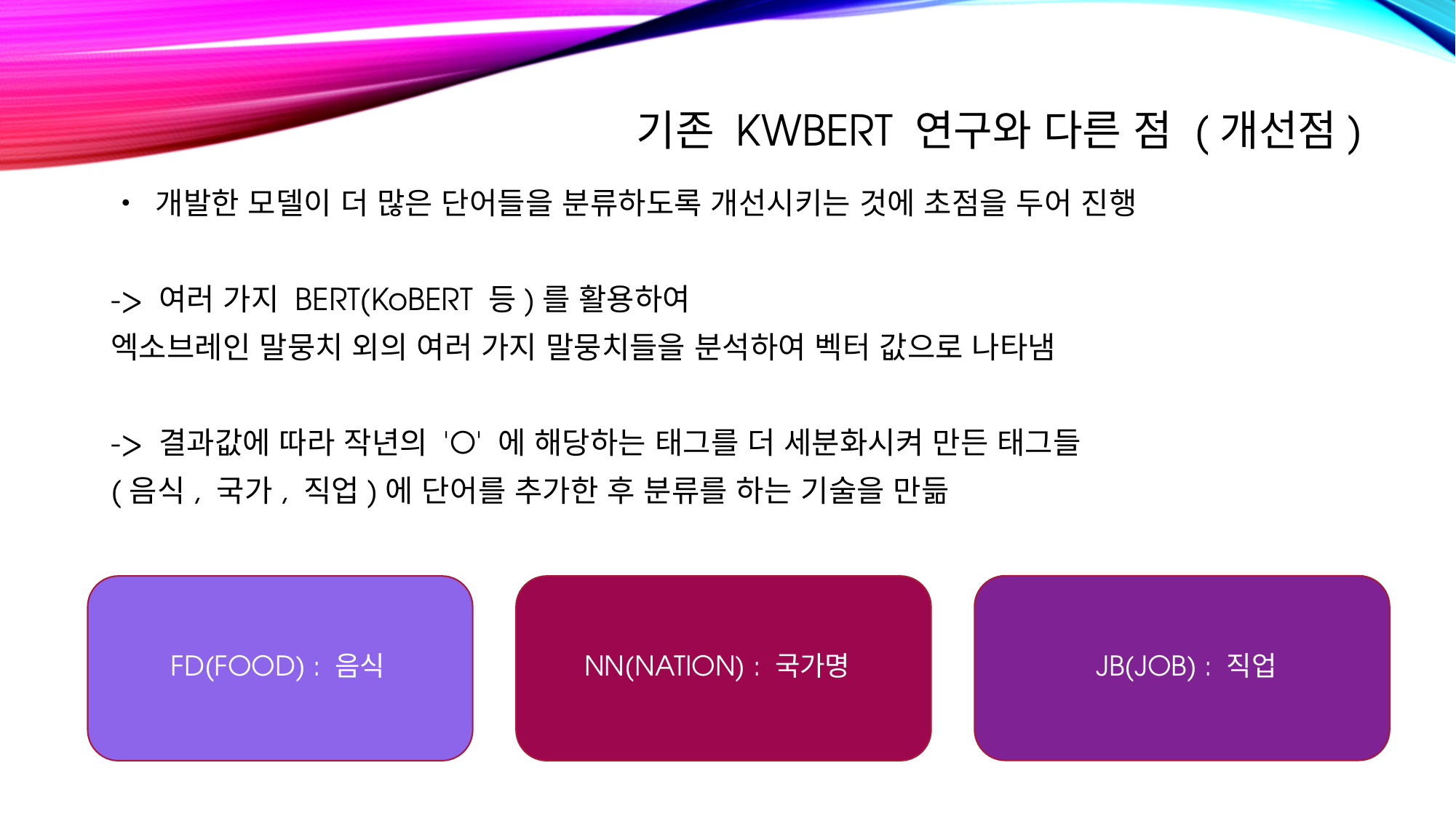

# 기존 KWBERT 연구와 다른 점 (개선점)
• 개발한 모델이 더 많은 단어들을 분류하도록 개선시키는 것에 초점을 두어 진행

-> 여러 가지 BERT(KoBERT 등)를 활용하여
엑소브레인 말뭉치 외의 여러 가지 말뭉치들을 분석하여 벡터 값으로 나타냄

-> 결과값에 따라 작년의 'O' 에 해당하는 태그를 더 세분화시켜 만든 태그들
(음식, 국가, 직업)에 단어를 추가한 후 분류를 하는 기술을 만듦

NN(NATION) : 국가명

JB(JOB) : 직업

FD(FOOD) : 음식